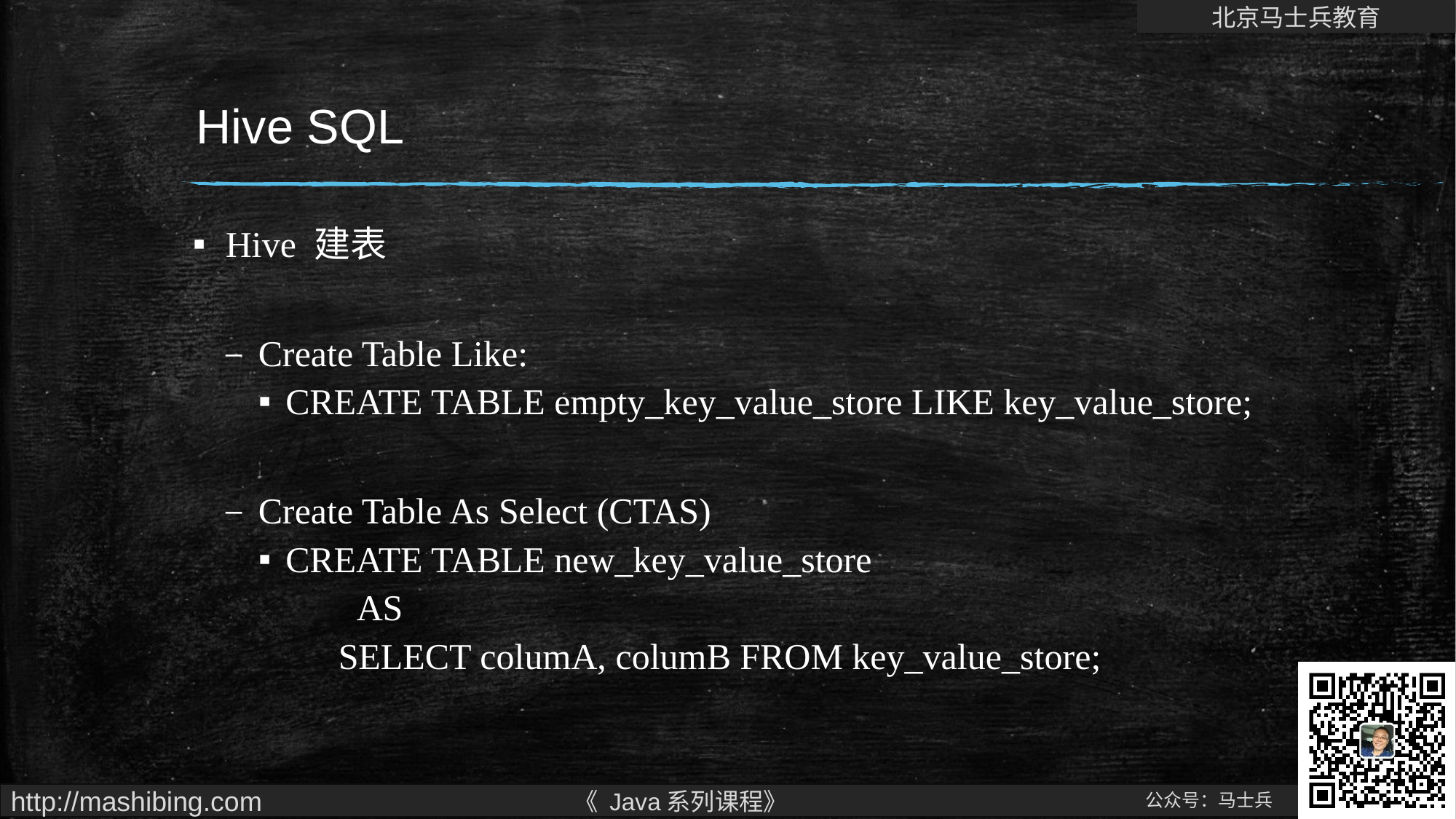

# Hive SQL
Hive 建表

Create Table Like:
CREATE TABLE empty_key_value_store LIKE key_value_store;

Create Table As Select (CTAS)
CREATE TABLE new_key_value_store
      AS
    SELECT columA, columB FROM key_value_store;